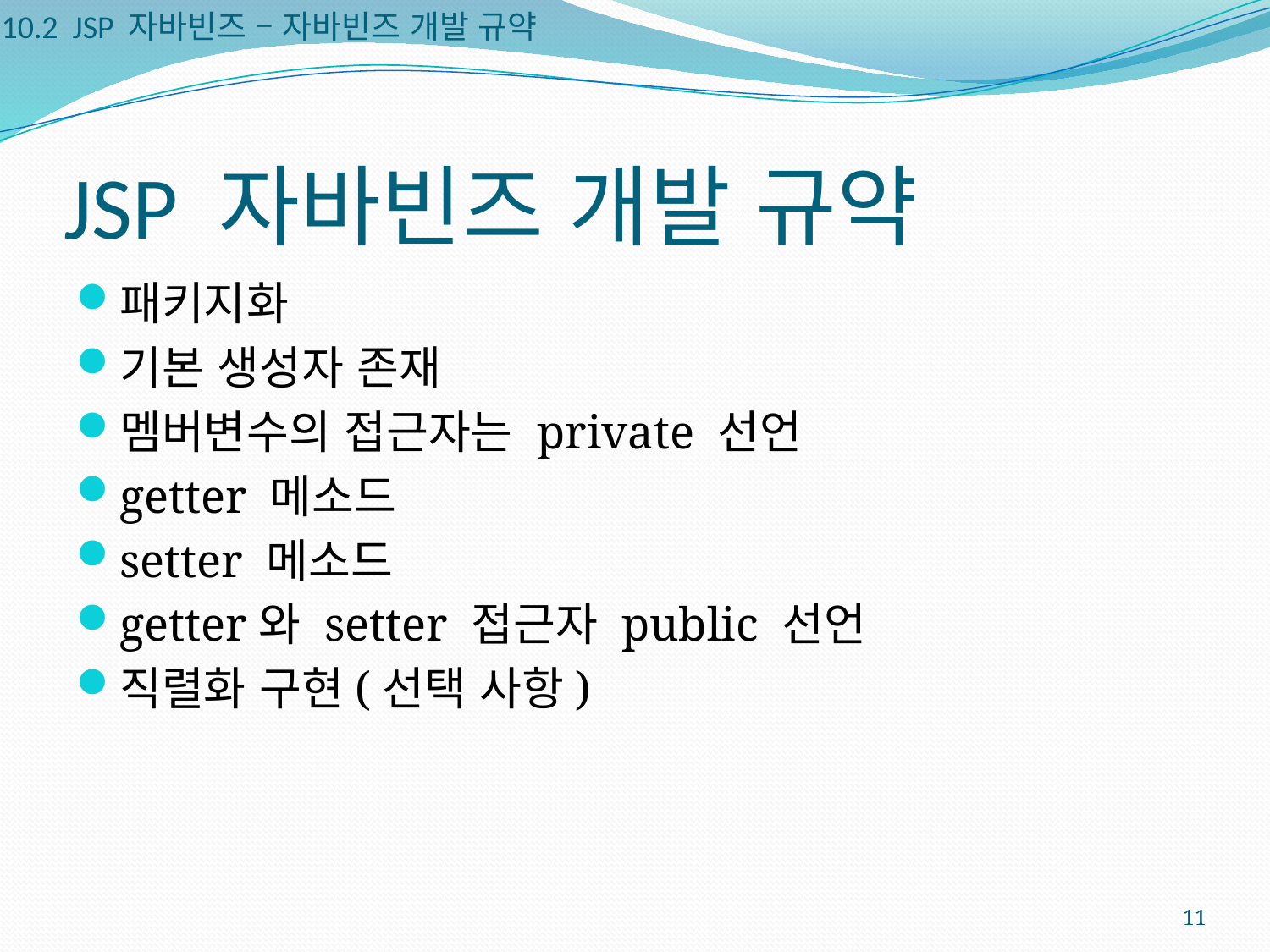

10.2  JSP 자바빈즈 – 자바빈즈 개발 규약
# JSP 자바빈즈 개발 규약
패키지화
기본 생성자 존재
멤버변수의 접근자는 private 선언
getter 메소드
setter 메소드
getter와 setter 접근자 public 선언
직렬화 구현(선택 사항)
11